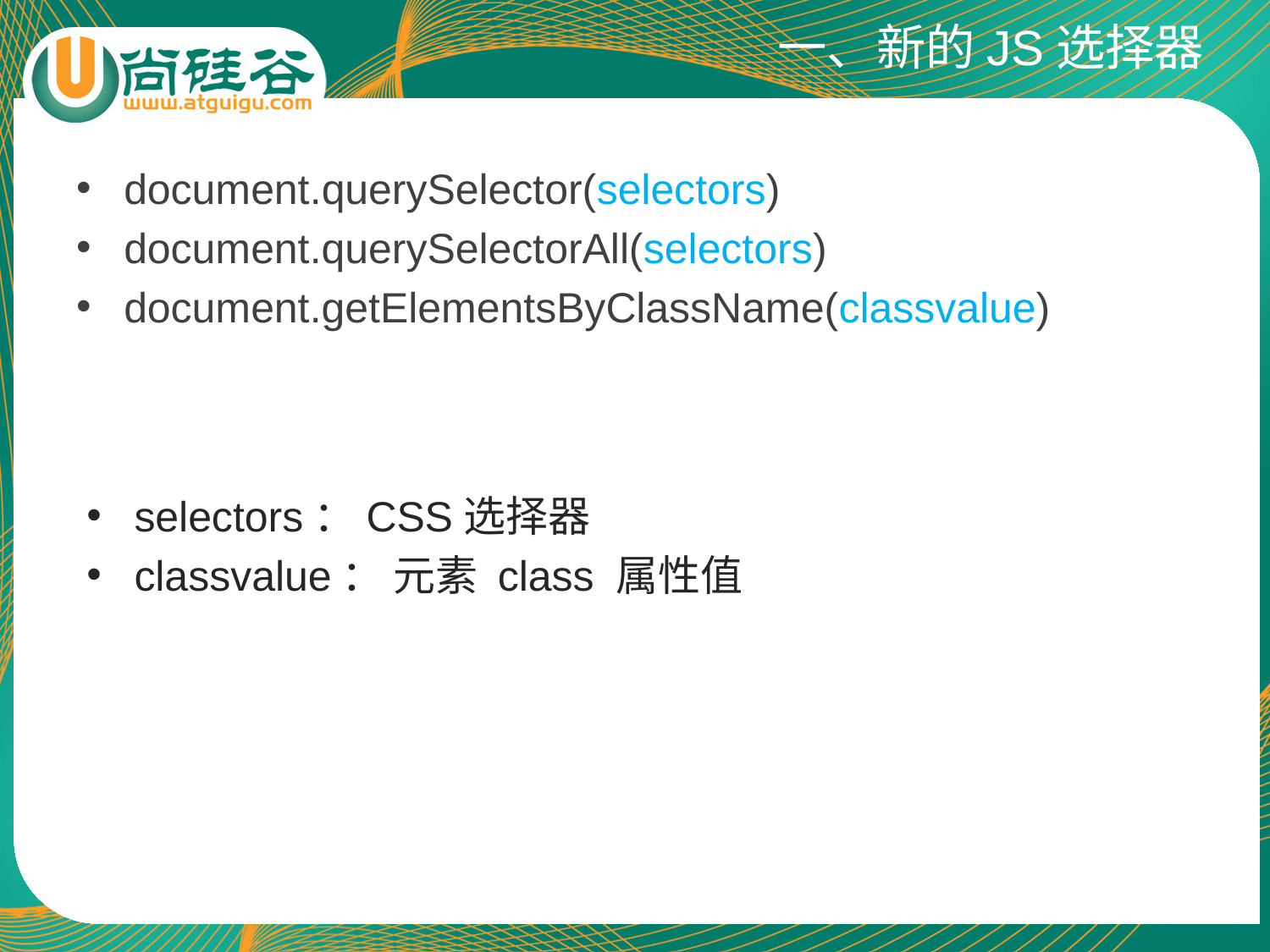

# 一、新的JS选择器
document.querySelector(selectors)
document.querySelectorAll(selectors)
document.getElementsByClassName(classvalue)
selectors：CSS选择器
classvalue： 元素 class 属性值